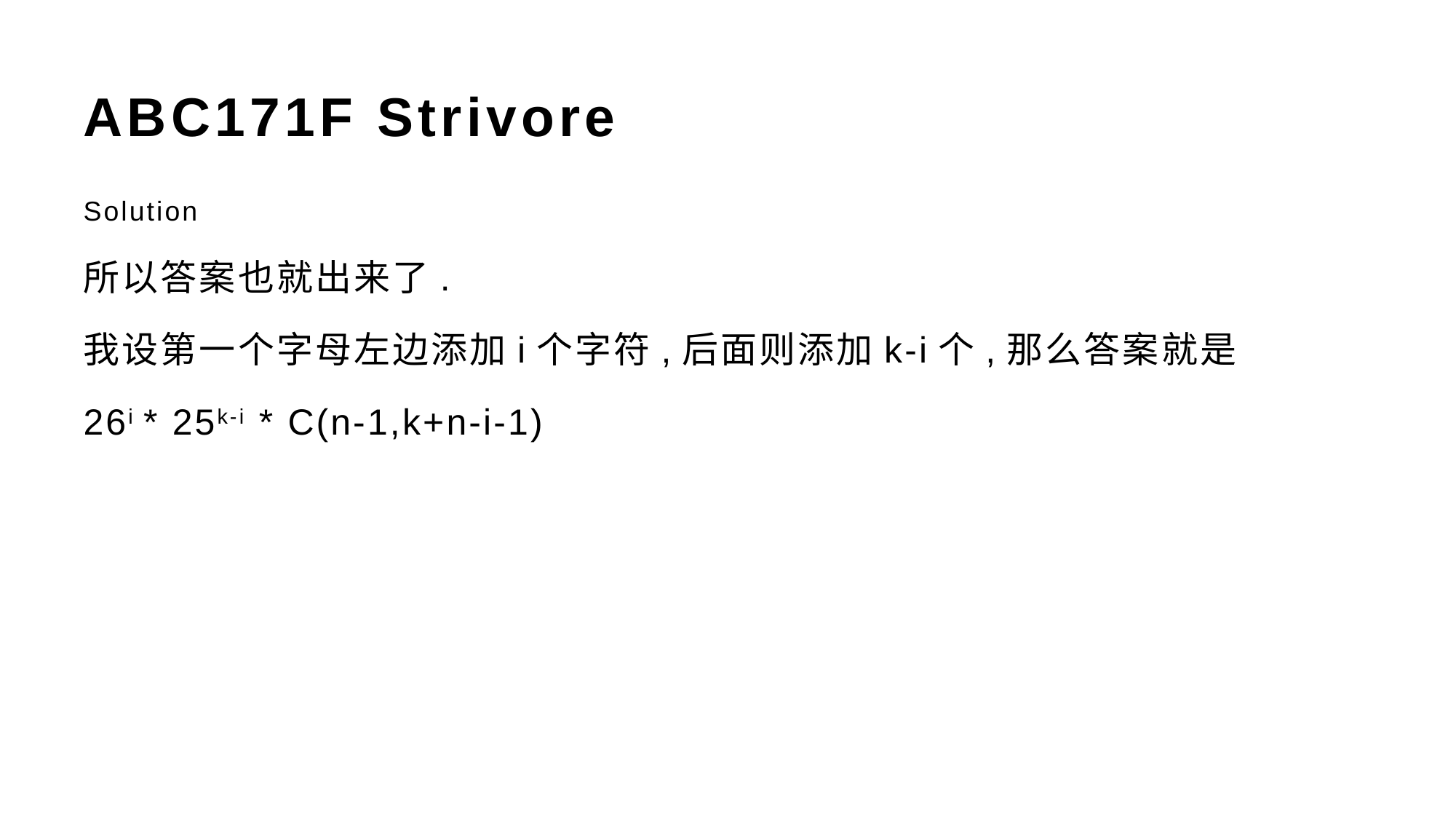

# ABC171F Strivore
Solution
所以答案也就出来了.
我设第一个字母左边添加i个字符,后面则添加k-i个,那么答案就是
26i * 25k-i * C(n-1,k+n-i-1)